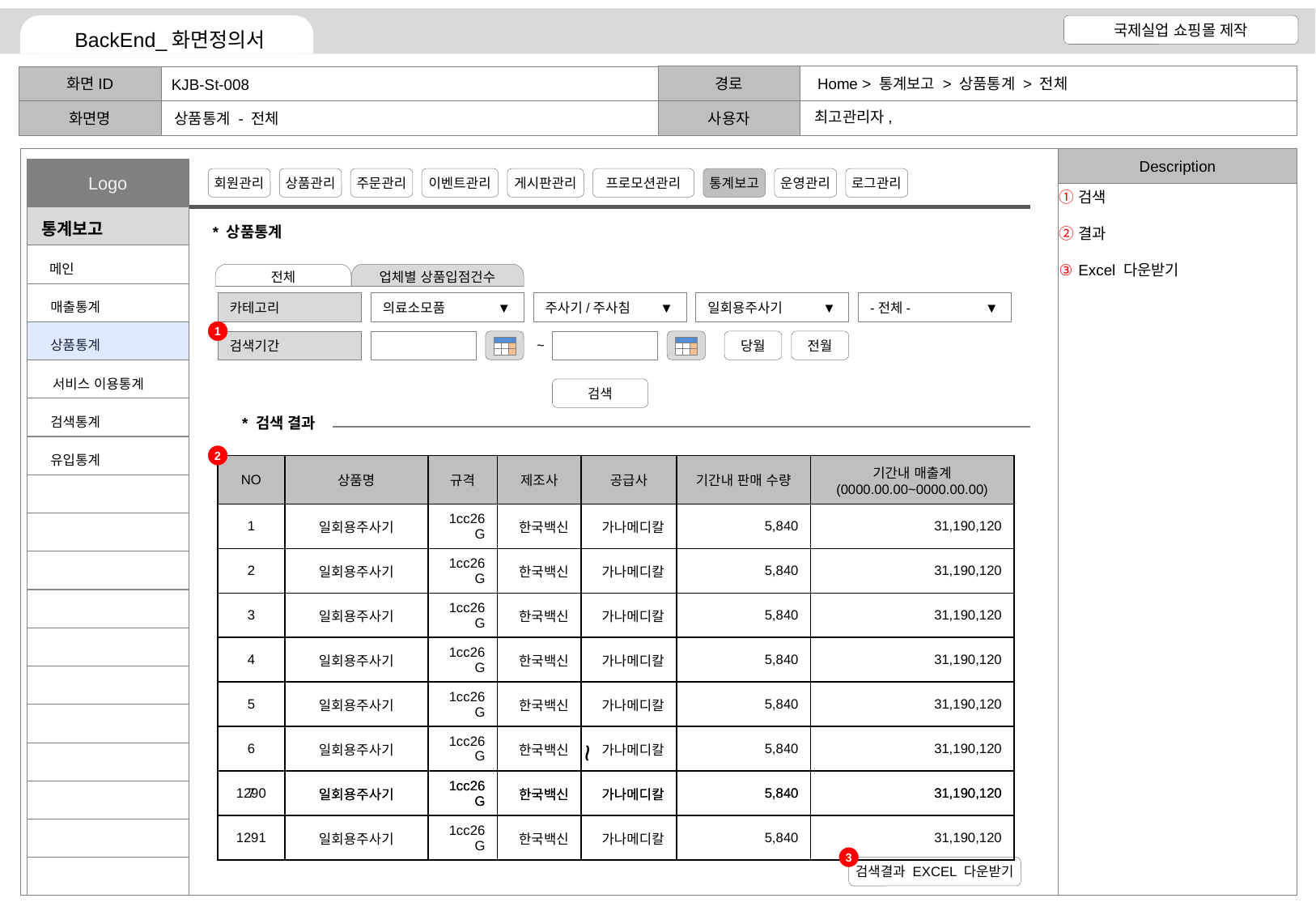

Home > 통계보고 > 상품통계 > 전체
KJB-St-008
최고관리자,
상품통계 - 전체
검색

결과

Excel 다운받기
* 상품통계
전체
업체별 상품입점건수

카테고리
의료소모품
▼
주사기/주사침
▼
일회용주사기
▼
-전체-
▼

1
검색기간

~

당월
전월
검색
* 검색 결과
2
| NO | 상품명 | 규격 | 제조사 | 공급사 | 기간내 판매 수량 | 기간내 매출계 (0000.00.00~0000.00.00) |
| --- | --- | --- | --- | --- | --- | --- |
| 1 | 일회용주사기 | 1cc26G | 한국백신 | 가나메디칼 | 5,840 | 31,190,120 |
| 2 | 일회용주사기 | 1cc26G | 한국백신 | 가나메디칼 | 5,840 | 31,190,120 |
| 3 | 일회용주사기 | 1cc26G | 한국백신 | 가나메디칼 | 5,840 | 31,190,120 |
| 4 | 일회용주사기 | 1cc26G | 한국백신 | 가나메디칼 | 5,840 | 31,190,120 |
| 5 | 일회용주사기 | 1cc26G | 한국백신 | 가나메디칼 | 5,840 | 31,190,120 |
| 6 | 일회용주사기 | 1cc26G | 한국백신 | 가나메디칼 | 5,840 | 31,190,120 |
| 7 | 일회용주사기 | 1cc26G | 한국백신 | 가나메디칼 | 5,840 | 31,190,120 |
~
| 1290 | 일회용주사기 | 1cc26G | 한국백신 | 가나메디칼 | 5,840 | 31,190,120 |
| --- | --- | --- | --- | --- | --- | --- |
| 1291 | 일회용주사기 | 1cc26G | 한국백신 | 가나메디칼 | 5,840 | 31,190,120 |
3
검색결과 EXCEL 다운받기